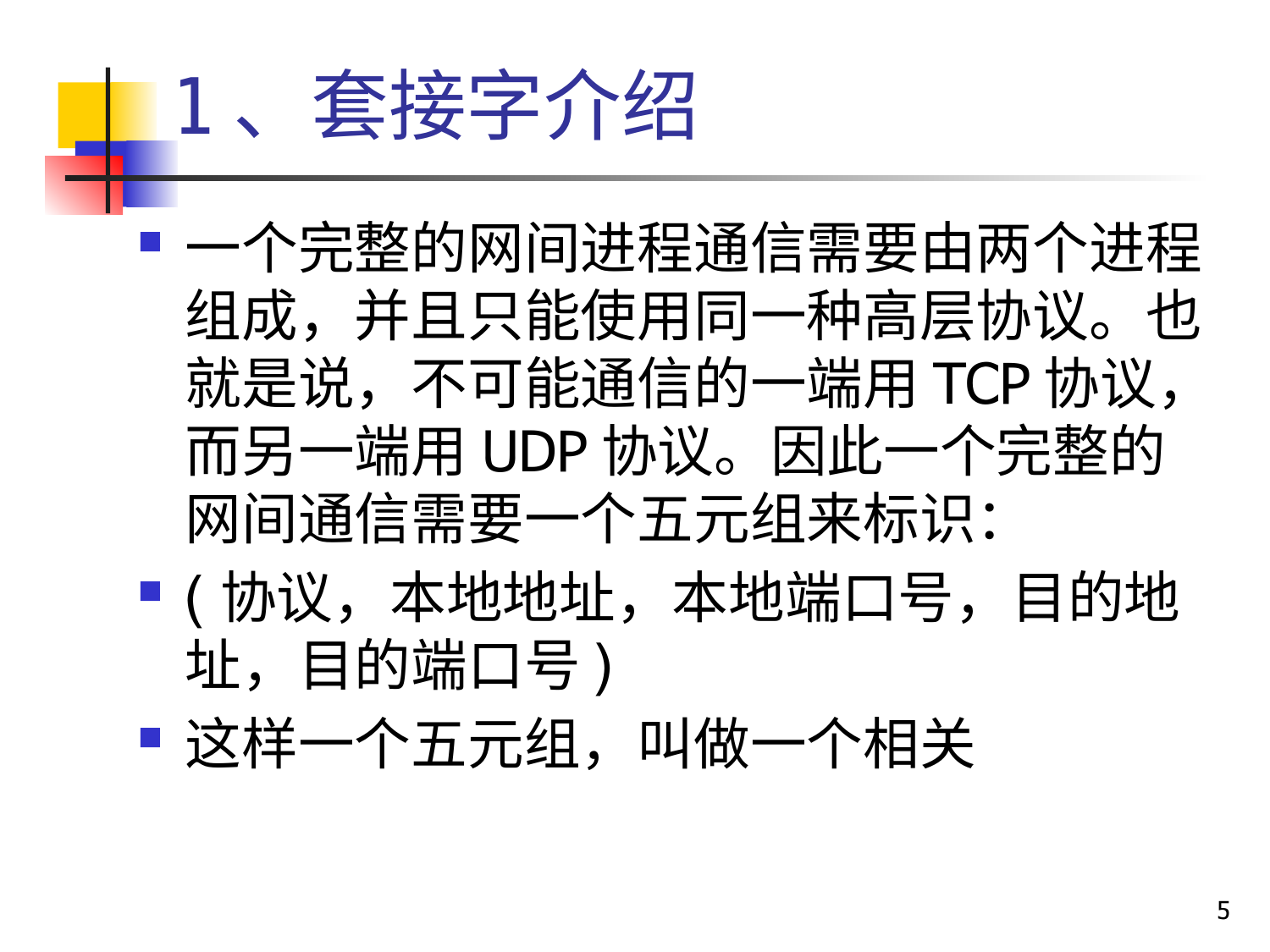

# 1、套接字介绍
一个完整的网间进程通信需要由两个进程组成，并且只能使用同一种高层协议。也就是说，不可能通信的一端用TCP协议，而另一端用UDP协议。因此一个完整的网间通信需要一个五元组来标识：
(协议，本地地址，本地端口号，目的地址，目的端口号)
这样一个五元组，叫做一个相关
5